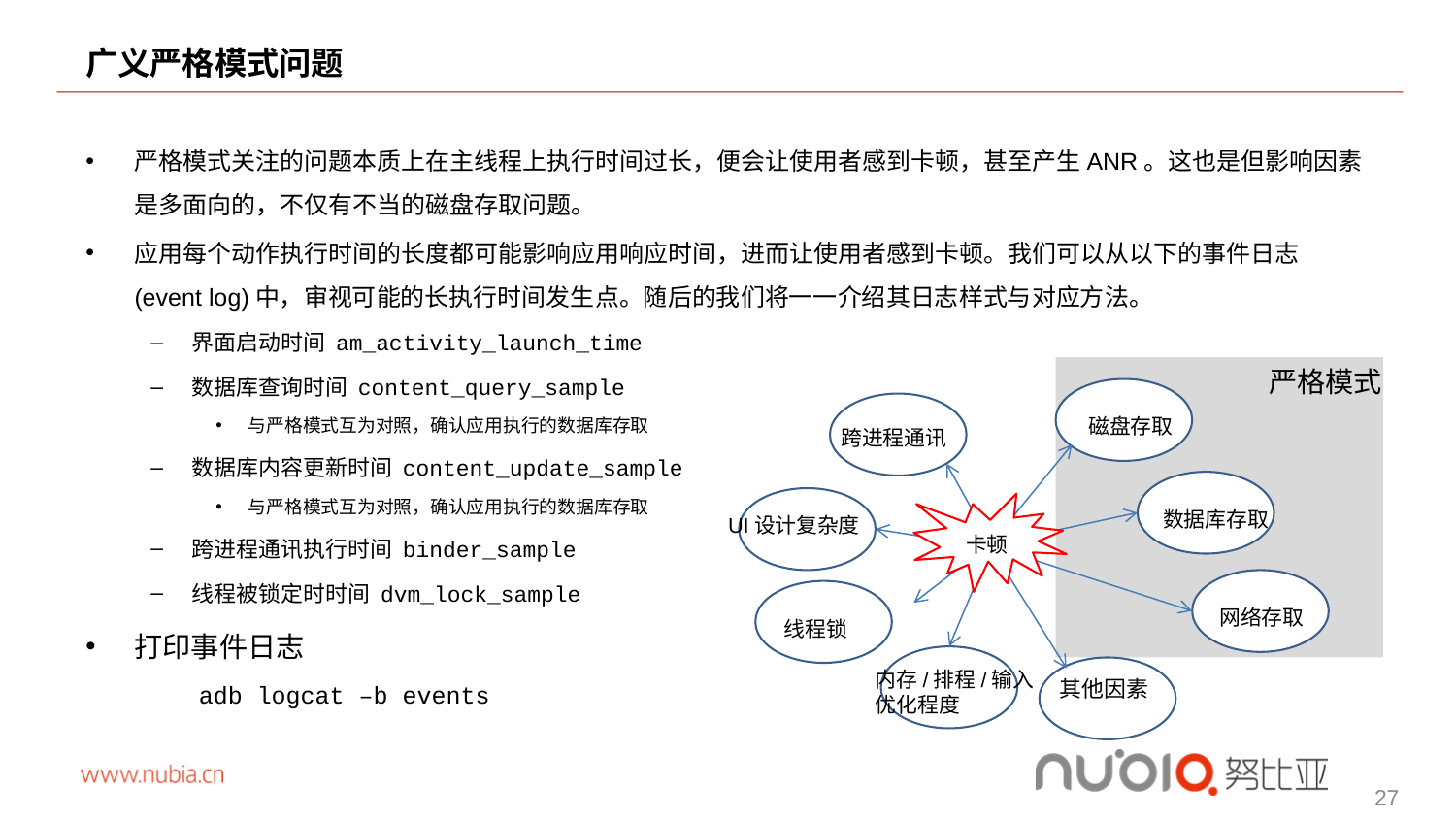

# 广义严格模式问题
严格模式关注的问题本质上在主线程上执行时间过长，便会让使用者感到卡顿，甚至产生ANR。这也是但影响因素是多面向的，不仅有不当的磁盘存取问题。
应用每个动作执行时间的长度都可能影响应用响应时间，进而让使用者感到卡顿。我们可以从以下的事件日志(event log)中，审视可能的长执行时间发生点。随后的我们将一一介绍其日志样式与对应方法。
界面启动时间 am_activity_launch_time
数据库查询时间 content_query_sample
与严格模式互为对照，确认应用执行的数据库存取
数据库内容更新时间 content_update_sample
与严格模式互为对照，确认应用执行的数据库存取
跨进程通讯执行时间 binder_sample
线程被锁定时时间 dvm_lock_sample
打印事件日志

严格模式

磁盘存取

跨进程通讯

数据库存取

UI设计复杂度

卡顿

网络存取

线程锁

内存/排程/输入
优化程度

其他因素
adb logcat –b events
27